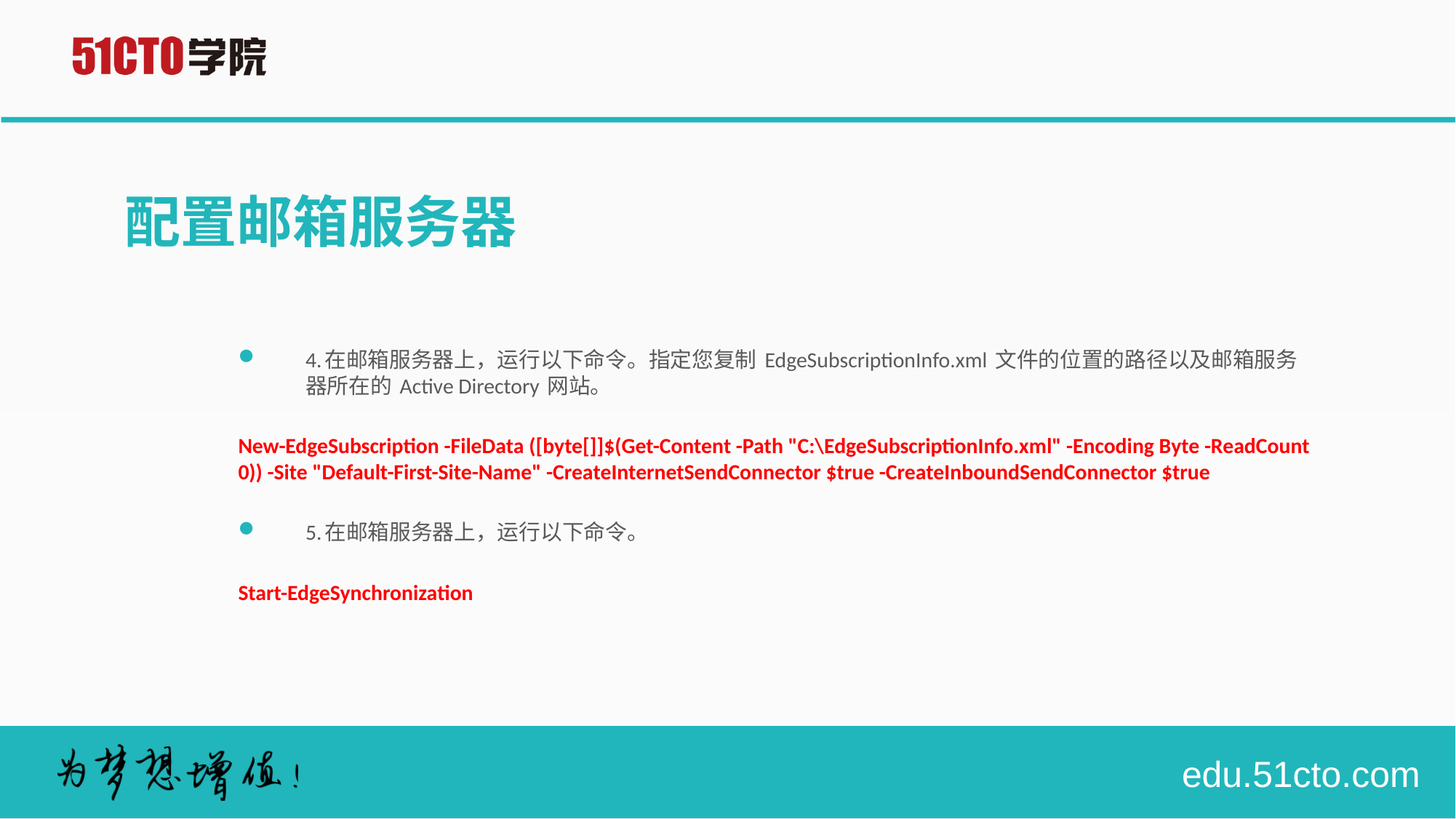

# 配置邮箱服务器

4.在邮箱服务器上，运行以下命令。指定您复制 EdgeSubscriptionInfo.xml 文件的位置的路径以及邮箱服务器所在的 Active Directory 网站。

New-EdgeSubscription -FileData ([byte[]]$(Get-Content -Path "C:\EdgeSubscriptionInfo.xml" -Encoding Byte -ReadCount 0)) -Site "Default-First-Site-Name" -CreateInternetSendConnector $true -CreateInboundSendConnector $true

5.在邮箱服务器上，运行以下命令。

Start-EdgeSynchronization